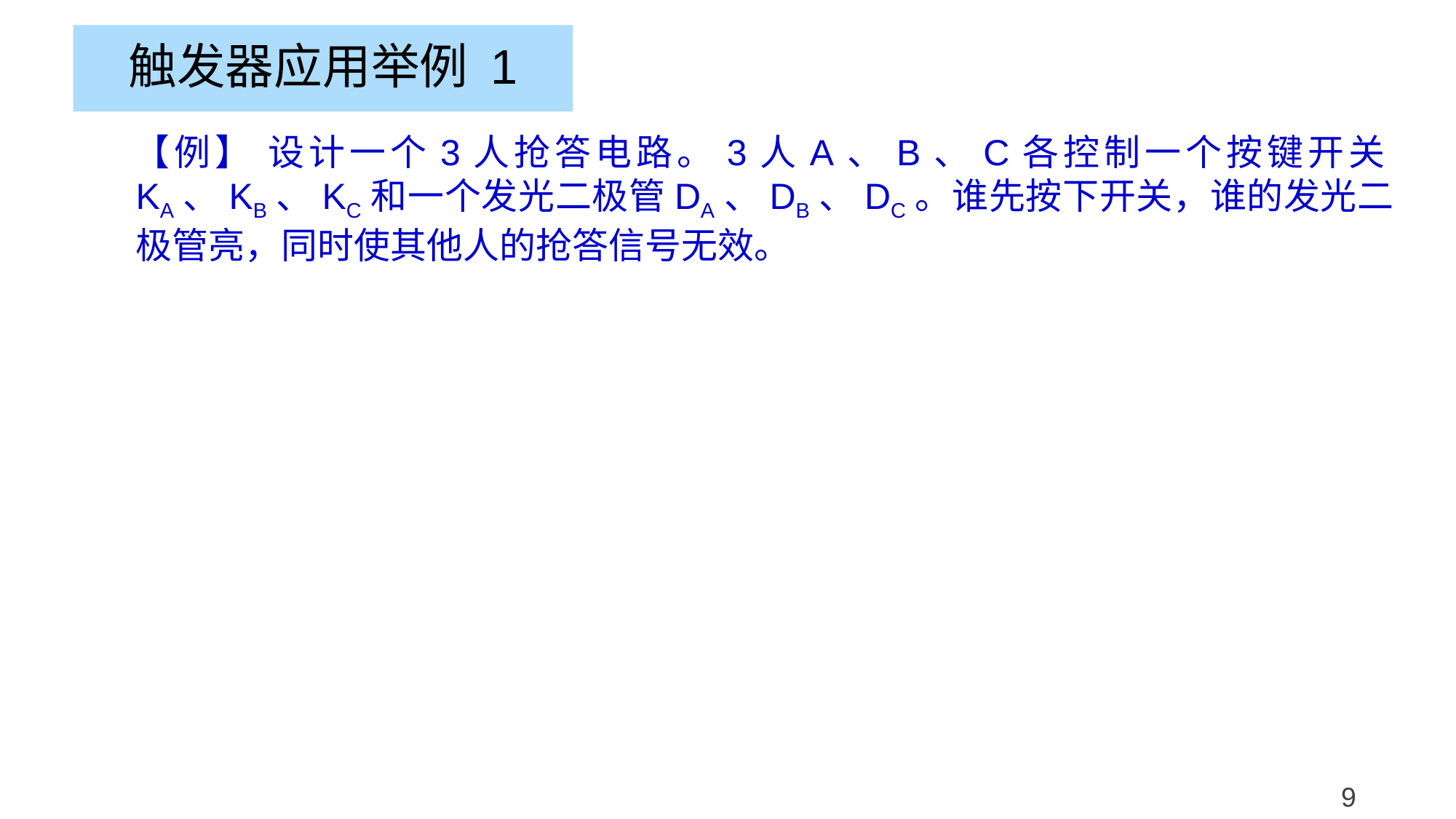

触发器应用举例 1
  【例】 设计一个3人抢答电路。3人A、B、C各控制一个按键开关KA、KB、KC和一个发光二极管DA、DB、DC。谁先按下开关，谁的发光二极管亮，同时使其他人的抢答信号无效。